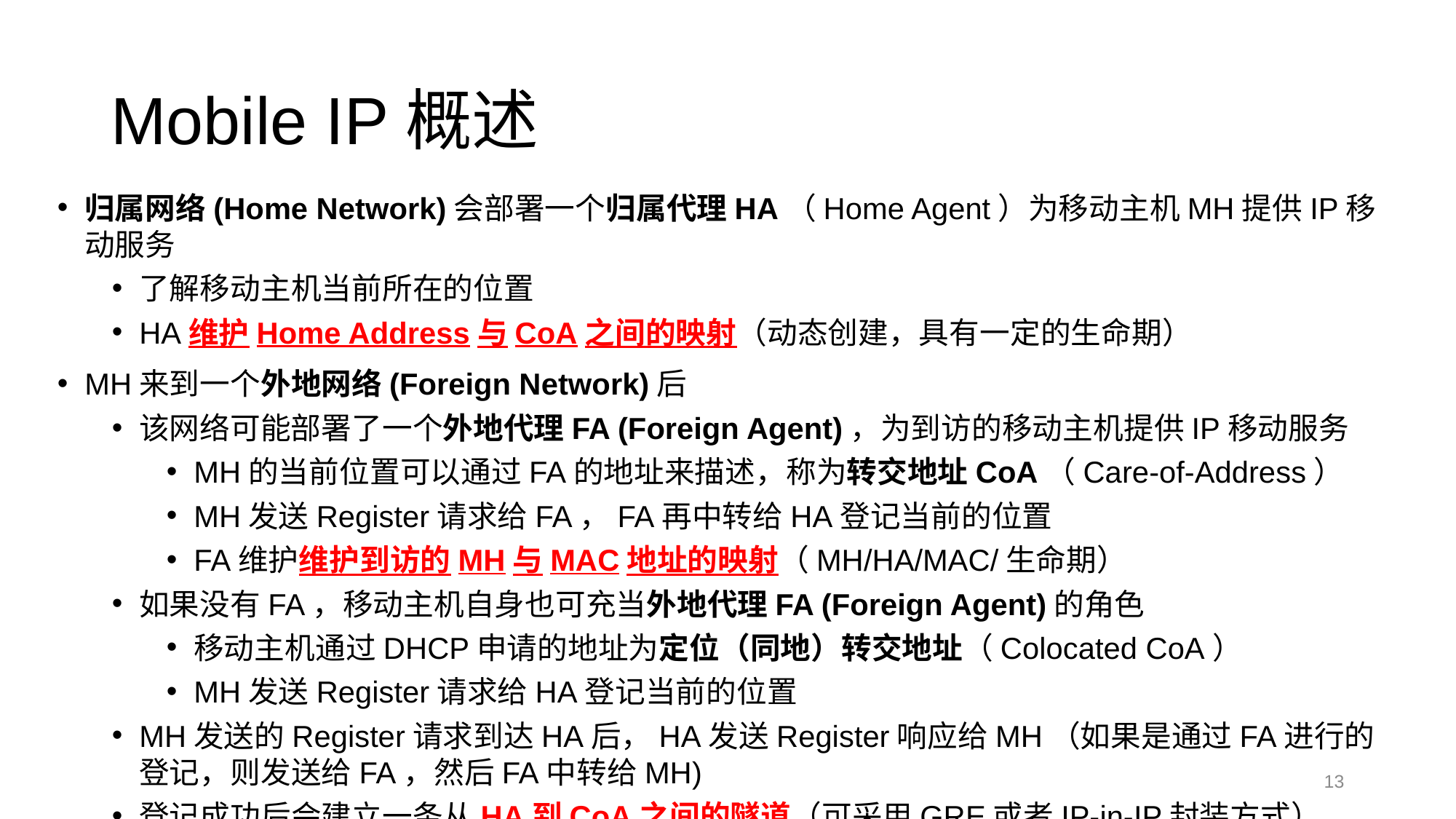

# Mobile IP概述
归属网络(Home Network)会部署一个归属代理HA（Home Agent）为移动主机MH提供IP移动服务
了解移动主机当前所在的位置
HA维护Home Address与CoA之间的映射（动态创建，具有一定的生命期）
MH来到一个外地网络(Foreign Network)后
该网络可能部署了一个外地代理FA (Foreign Agent)，为到访的移动主机提供IP移动服务
MH的当前位置可以通过FA的地址来描述，称为转交地址CoA（Care-of-Address）
MH发送Register请求给FA，FA再中转给HA登记当前的位置
FA维护维护到访的MH与MAC地址的映射（MH/HA/MAC/生命期）
如果没有FA，移动主机自身也可充当外地代理FA (Foreign Agent)的角色
移动主机通过DHCP申请的地址为定位（同地）转交地址（Colocated CoA）
MH发送Register请求给HA登记当前的位置
MH发送的Register请求到达HA后，HA发送Register响应给MH（如果是通过FA进行的登记，则发送给FA，然后FA中转给MH)
登记成功后会建立一条从HA到CoA之间的隧道（可采用GRE或者IP-in-IP封装方式）

13